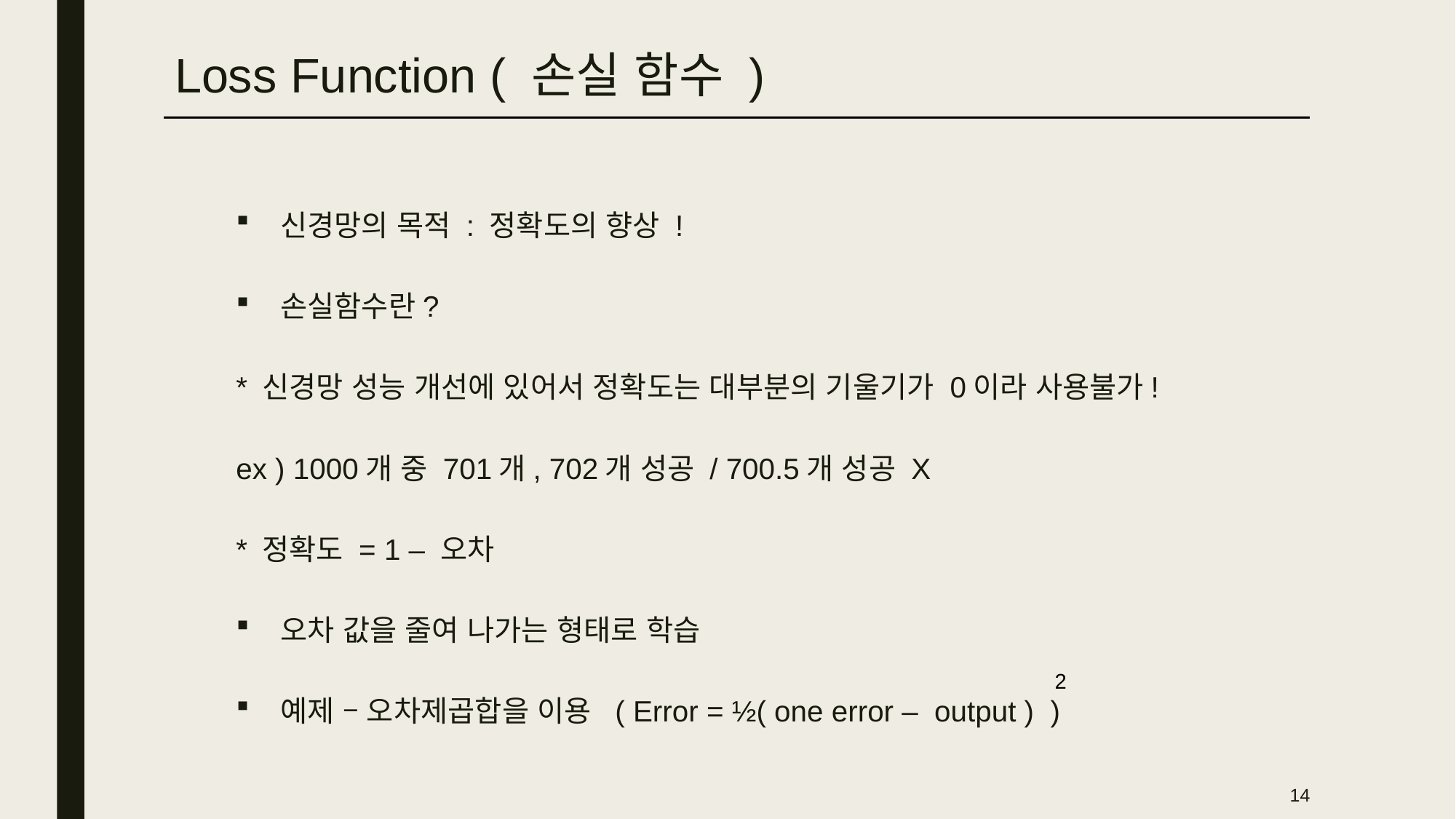

Loss Function ( 손실 함수 )
신경망의 목적 : 정확도의 향상 !
손실함수란?
	* 신경망 성능 개선에 있어서 정확도는 대부분의 기울기가 0이라 사용불가!
		ex ) 1000개 중 701개, 702개 성공 / 700.5개 성공 X
	* 정확도 = 1 – 오차
오차 값을 줄여 나가는 형태로 학습
예제 – 오차제곱합을 이용  ( Error = ½( one error –  output )  )
2
14